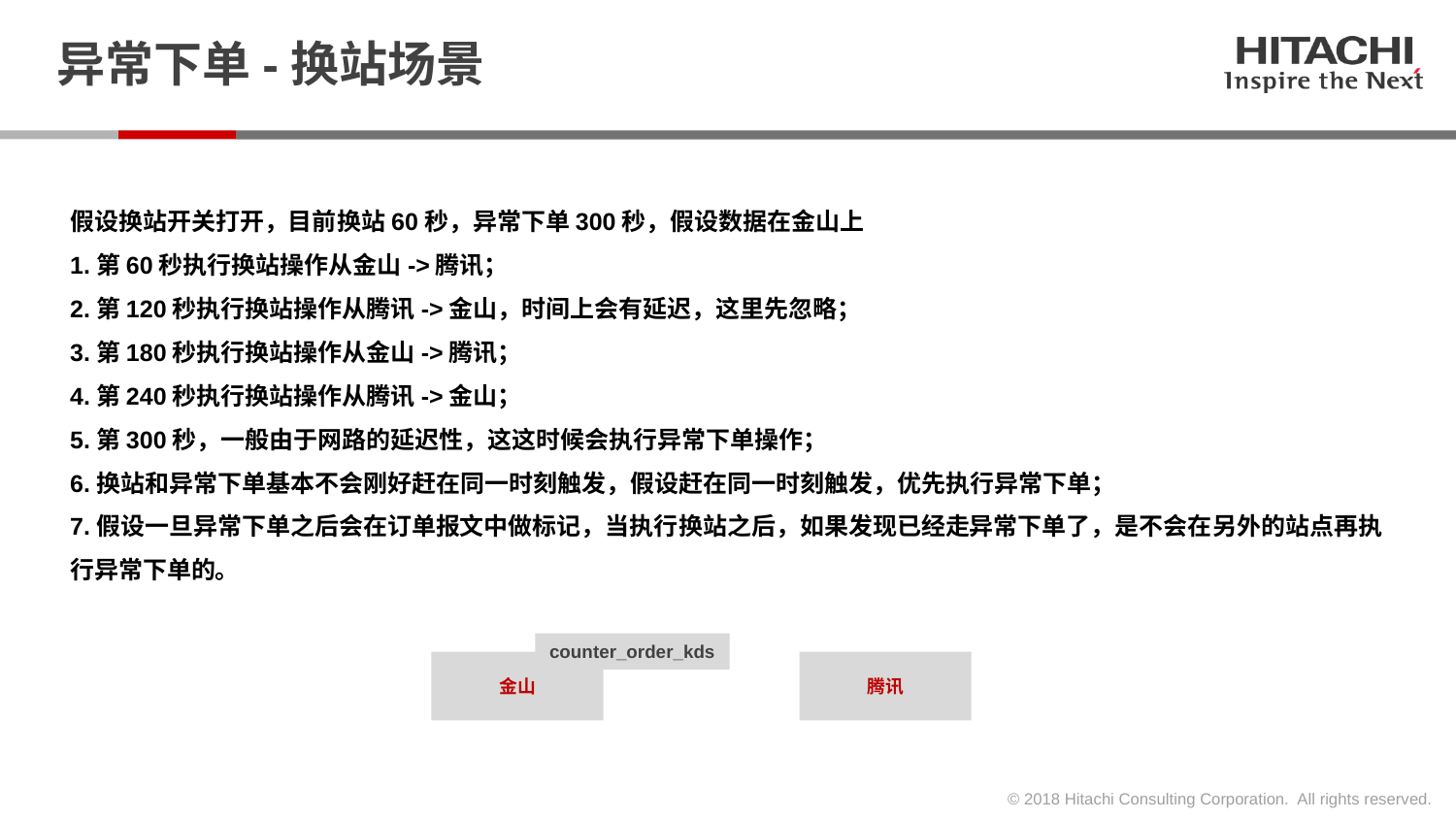

# 异常下单-换站场景
假设换站开关打开，目前换站60秒，异常下单300秒，假设数据在金山上
1.第60秒执行换站操作从金山->腾讯；
2.第120秒执行换站操作从腾讯->金山，时间上会有延迟，这里先忽略；
3.第180秒执行换站操作从金山->腾讯；
4.第240秒执行换站操作从腾讯->金山；
5.第300秒，一般由于网路的延迟性，这这时候会执行异常下单操作；
6.换站和异常下单基本不会刚好赶在同一时刻触发，假设赶在同一时刻触发，优先执行异常下单；
7.假设一旦异常下单之后会在订单报文中做标记，当执行换站之后，如果发现已经走异常下单了，是不会在另外的站点再执行异常下单的。
counter_order_kds
金山
腾讯